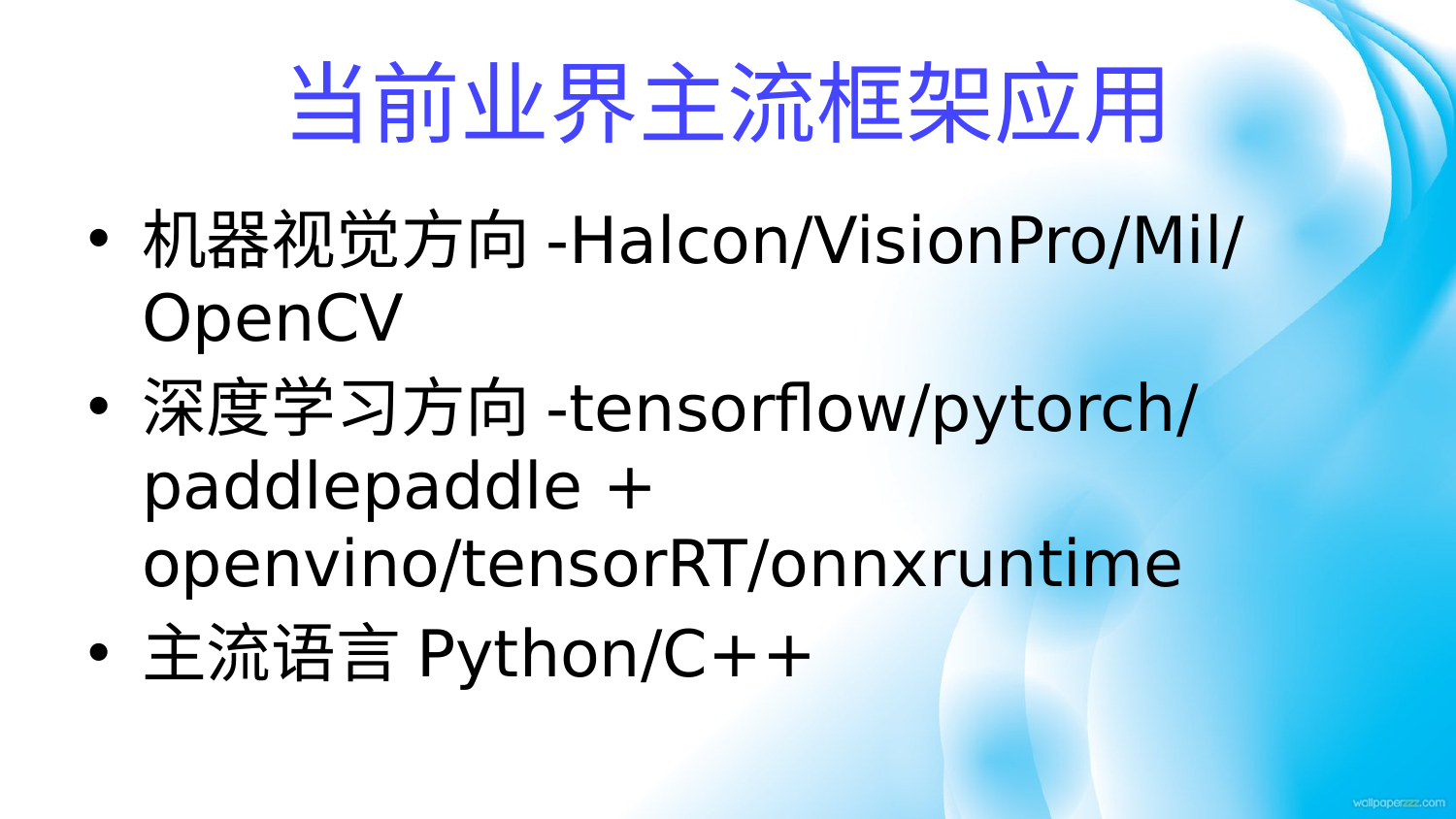

# 当前业界主流框架应用
机器视觉方向-Halcon/VisionPro/Mil/OpenCV
深度学习方向-tensorflow/pytorch/paddlepaddle + openvino/tensorRT/onnxruntime
主流语言Python/C++